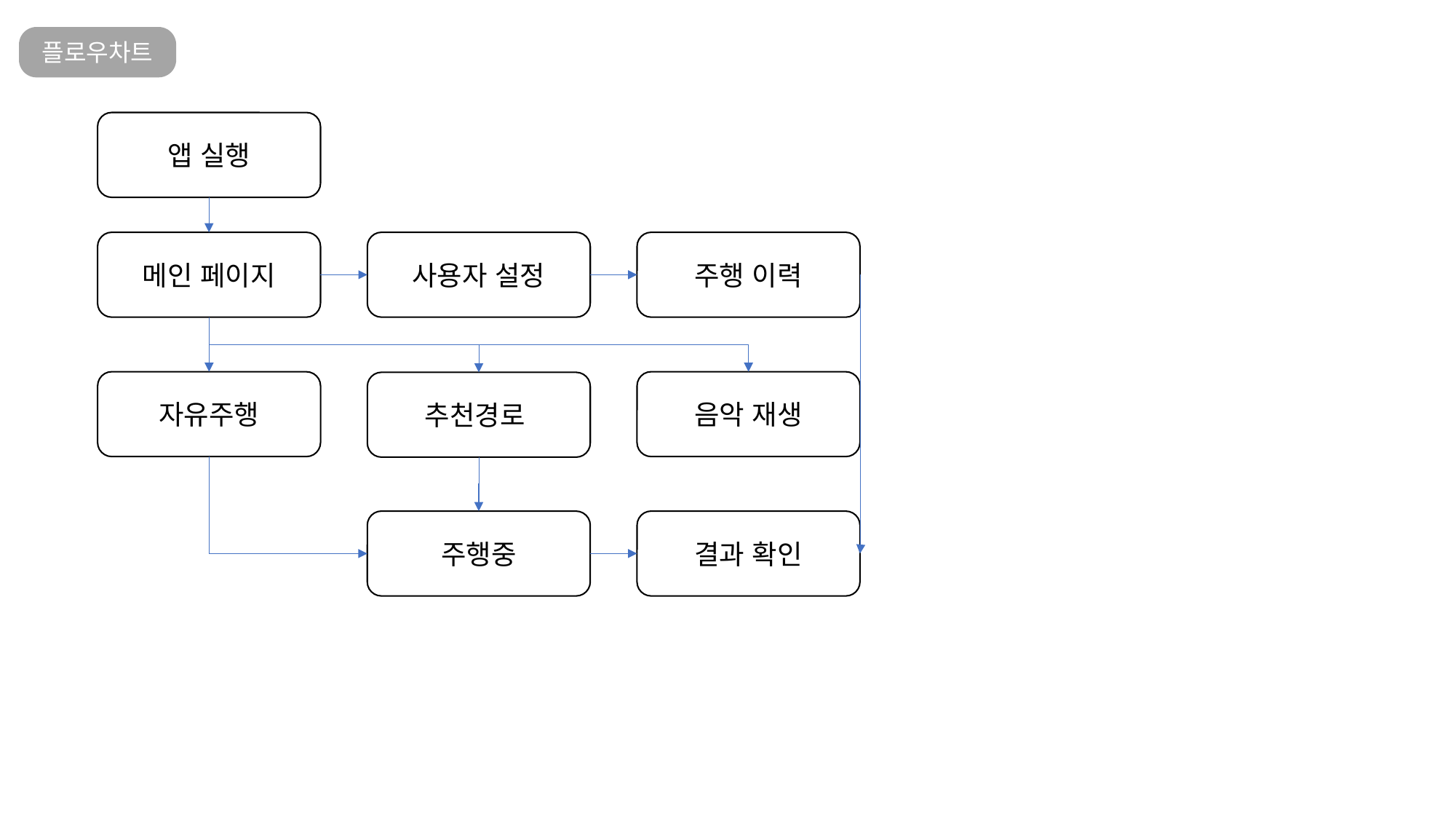

플로우차트
앱 실행
주행 이력
메인 페이지
사용자 설정
자유주행
음악 재생
추천경로
주행중
결과 확인